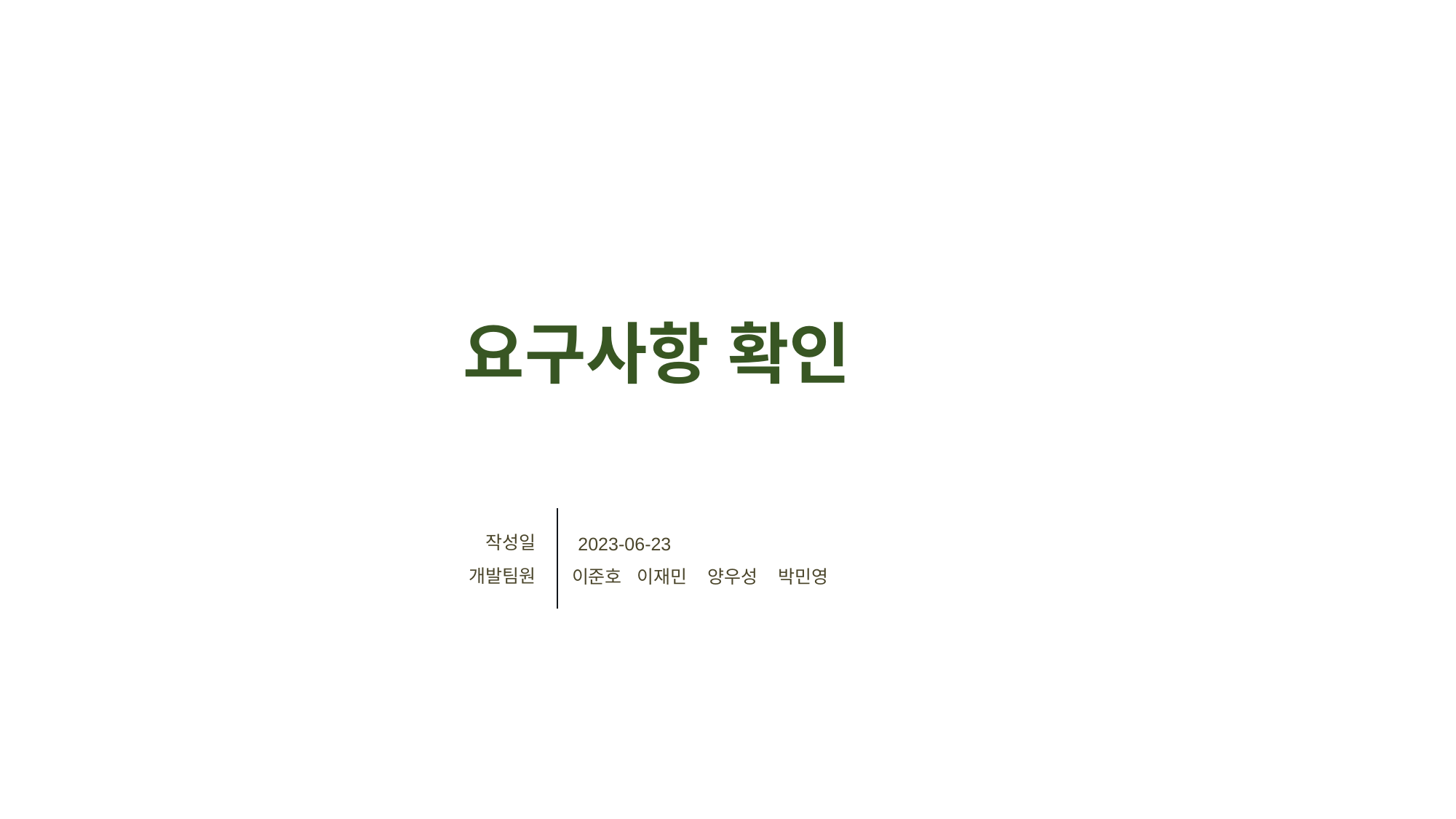

요구사항 확인

 작성일
개발팀원
 2023-06-23
이준호   이재민    양우성    박민영